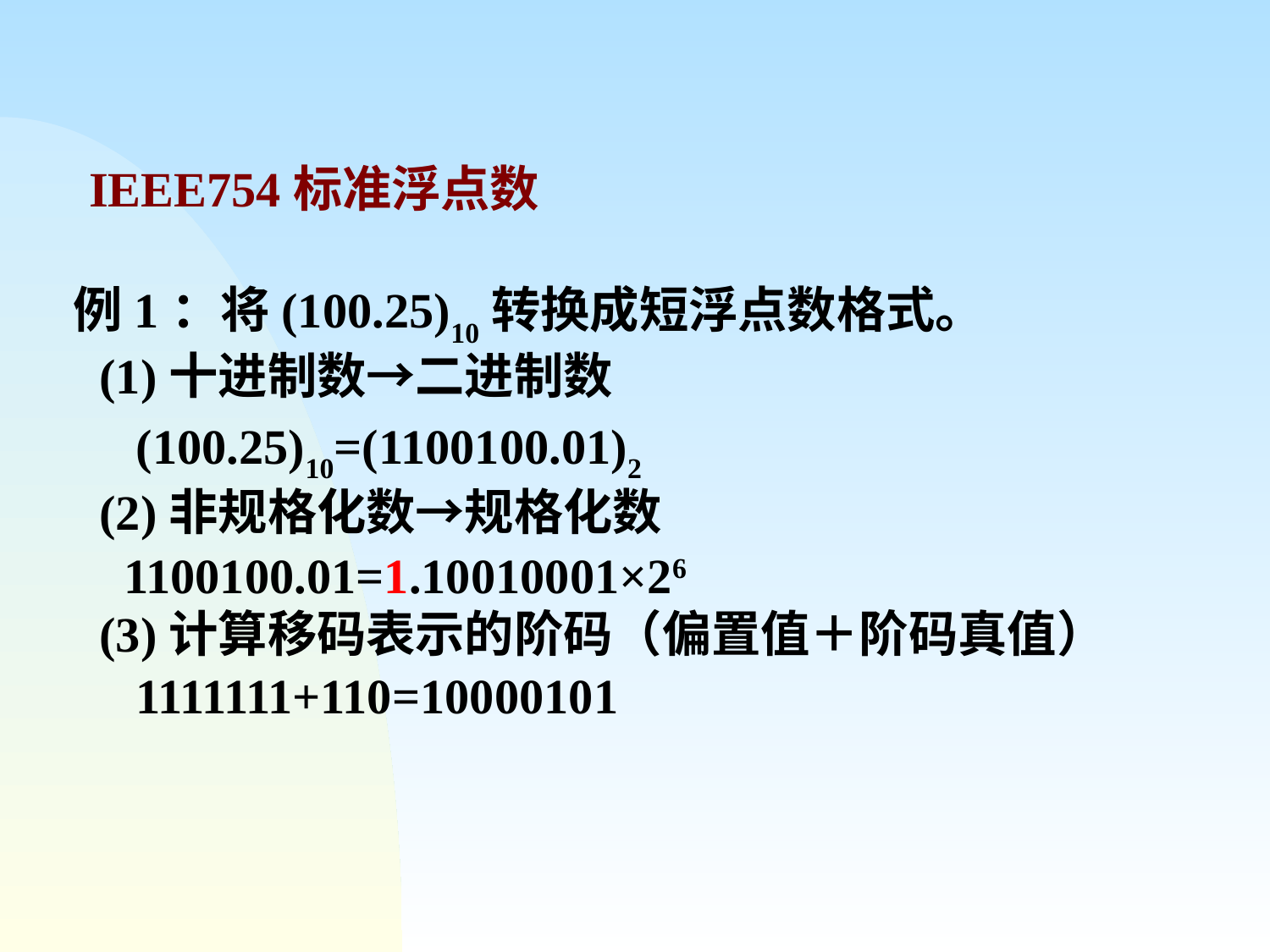

IEEE754标准浮点数
 例1：将(100.25)10转换成短浮点数格式。
    (1)十进制数→二进制数
       (100.25)10=(1100100.01)2
    (2)非规格化数→规格化数
      1100100.01=1.10010001×26
    (3)计算移码表示的阶码（偏置值＋阶码真值）
       1111111+110=10000101